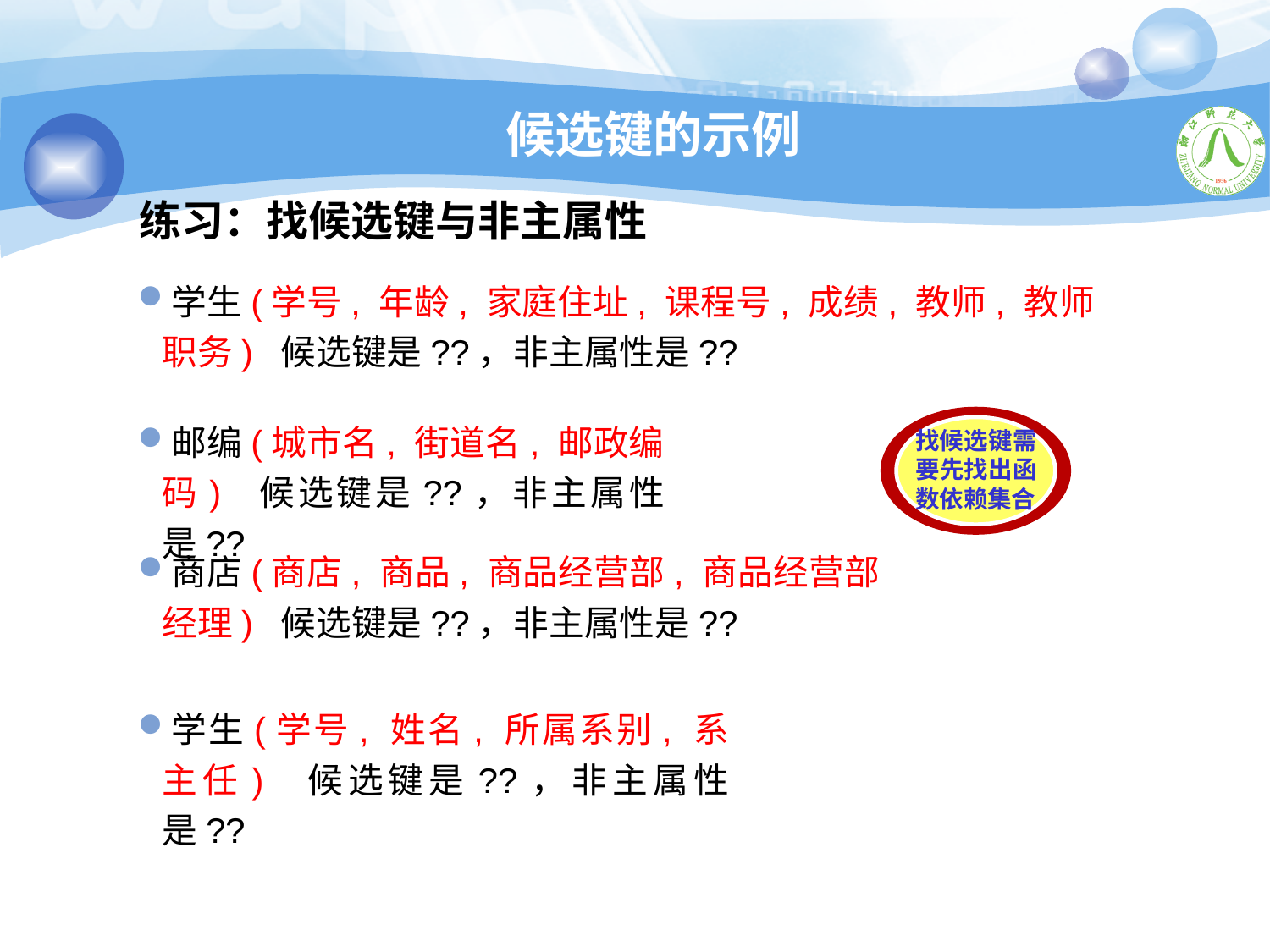

# 候选键的示例
练习：找候选键与非主属性

学生(学号, 年龄, 家庭住址, 课程号, 成绩, 教师, 教师职务)  候选键是??，非主属性是??

邮编(城市名, 街道名, 邮政编码)  候选键是??，非主属性是??

找候选键需 要先找出函 数依赖集合
商店(商店, 商品, 商品经营部, 商品经营部经理)  候选键是??，非主属性是??

学生(学号, 姓名, 所属系别, 系主任)  候选键是??，非主属性是??